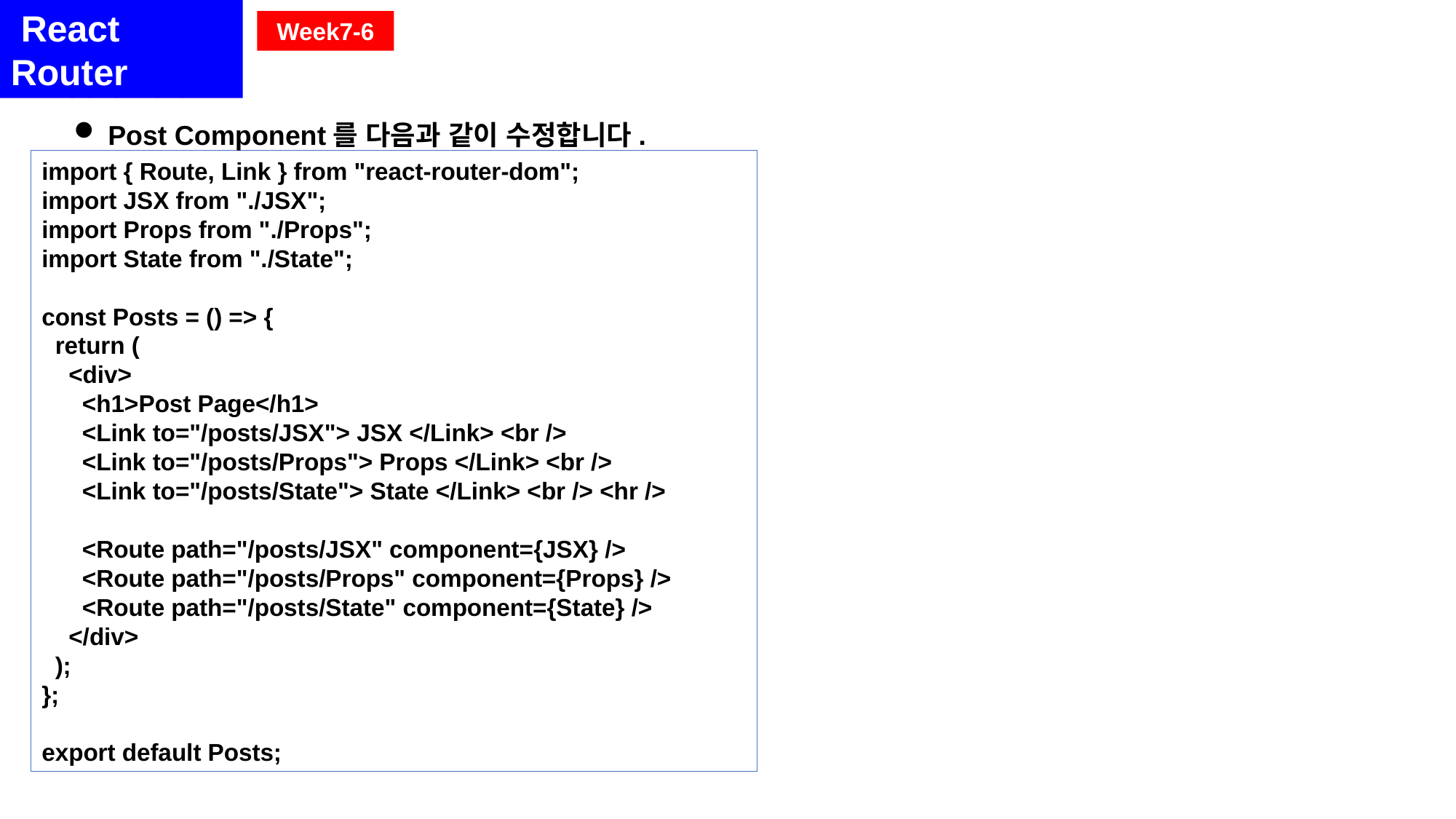

React Router
Week7-6
라우팅 예제
Post Component를 다음과 같이 수정합니다.
import { Route, Link } from "react-router-dom";
import JSX from "./JSX";
import Props from "./Props";
import State from "./State";
const Posts = () => {
  return (
    <div>
      <h1>Post Page</h1>
      <Link to="/posts/JSX"> JSX </Link> <br />
      <Link to="/posts/Props"> Props </Link> <br />
      <Link to="/posts/State"> State </Link> <br /> <hr />
      <Route path="/posts/JSX" component={JSX} />
      <Route path="/posts/Props" component={Props} />
      <Route path="/posts/State" component={State} />
    </div>
  );
};
export default Posts;